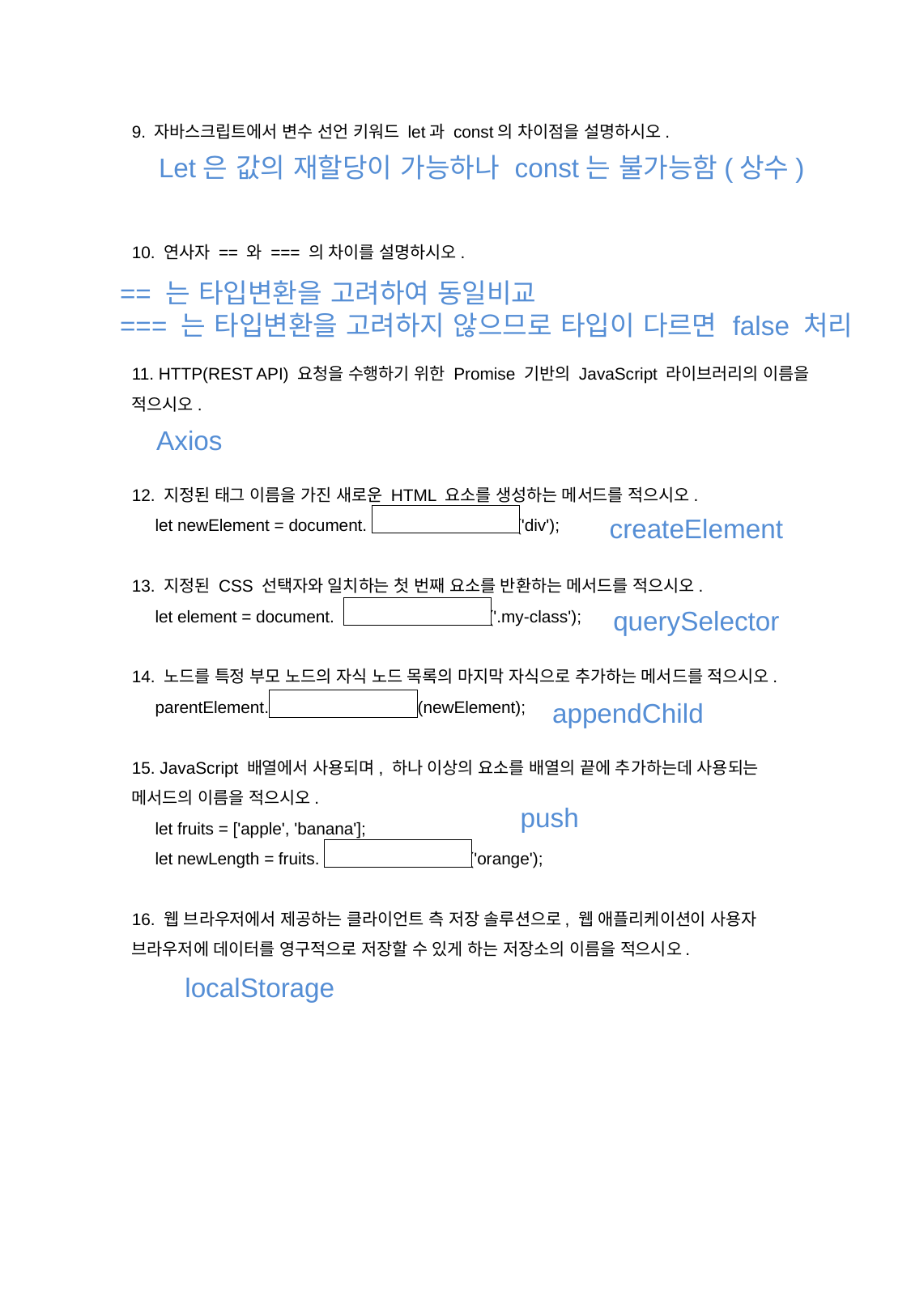

9. 자바스크립트에서 변수 선언 키워드 let과 const의 차이점을 설명하시오.

10. 연사자 == 와 === 의 차이를 설명하시오.

11. HTTP(REST API) 요청을 수행하기 위한 Promise 기반의 JavaScript 라이브러리의 이름을 적으시오.

12. 지정된 태그 이름을 가진 새로운 HTML 요소를 생성하는 메서드를 적으시오.
     let newElement = document.                                ('div');

13. 지정된 CSS 선택자와 일치하는 첫 번째 요소를 반환하는 메서드를 적으시오.
     let element = document.                                 ('.my-class');

14. 노드를 특정 부모 노드의 자식 노드 목록의 마지막 자식으로 추가하는 메서드를 적으시오.
     parentElement.                                (newElement);

15. JavaScript 배열에서 사용되며, 하나 이상의 요소를 배열의 끝에 추가하는데 사용되는 메서드의 이름을 적으시오.
     let fruits = ['apple', 'banana'];
     let newLength = fruits.                                ('orange');

16. 웹 브라우저에서 제공하는 클라이언트 측 저장 솔루션으로, 웹 애플리케이션이 사용자 브라우저에 데이터를 영구적으로 저장할 수 있게 하는 저장소의 이름을 적으시오.
Let은 값의 재할당이 가능하나 const는 불가능함(상수)
== 는 타입변환을 고려하여 동일비교
=== 는 타입변환을 고려하지 않으므로 타입이 다르면 false 처리
Axios

createElement

querySelector

appendChild
push

localStorage